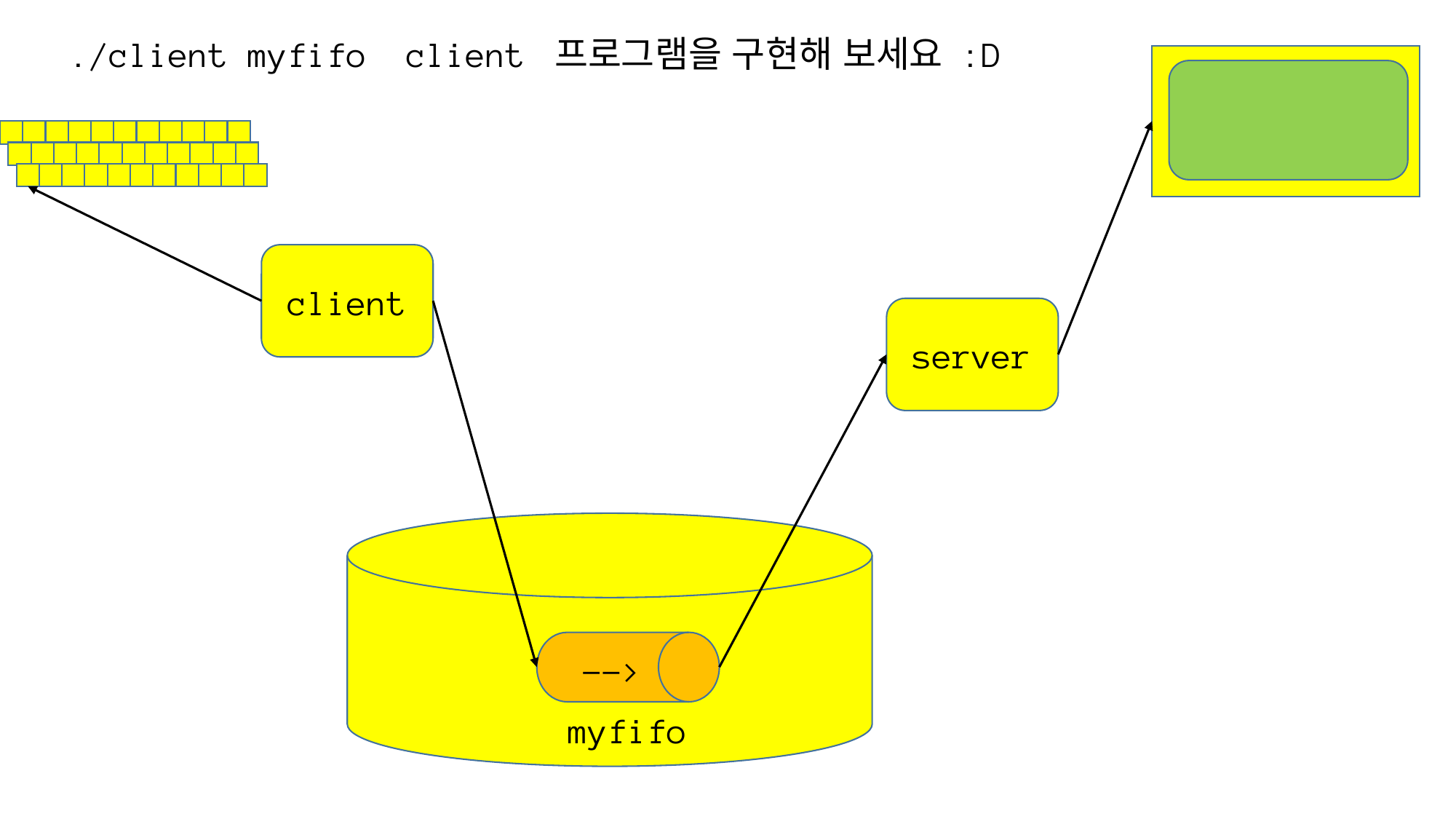

./client myfifo  client 프로그램을 구현해 보세요 :D

client
server

-->
myfifo